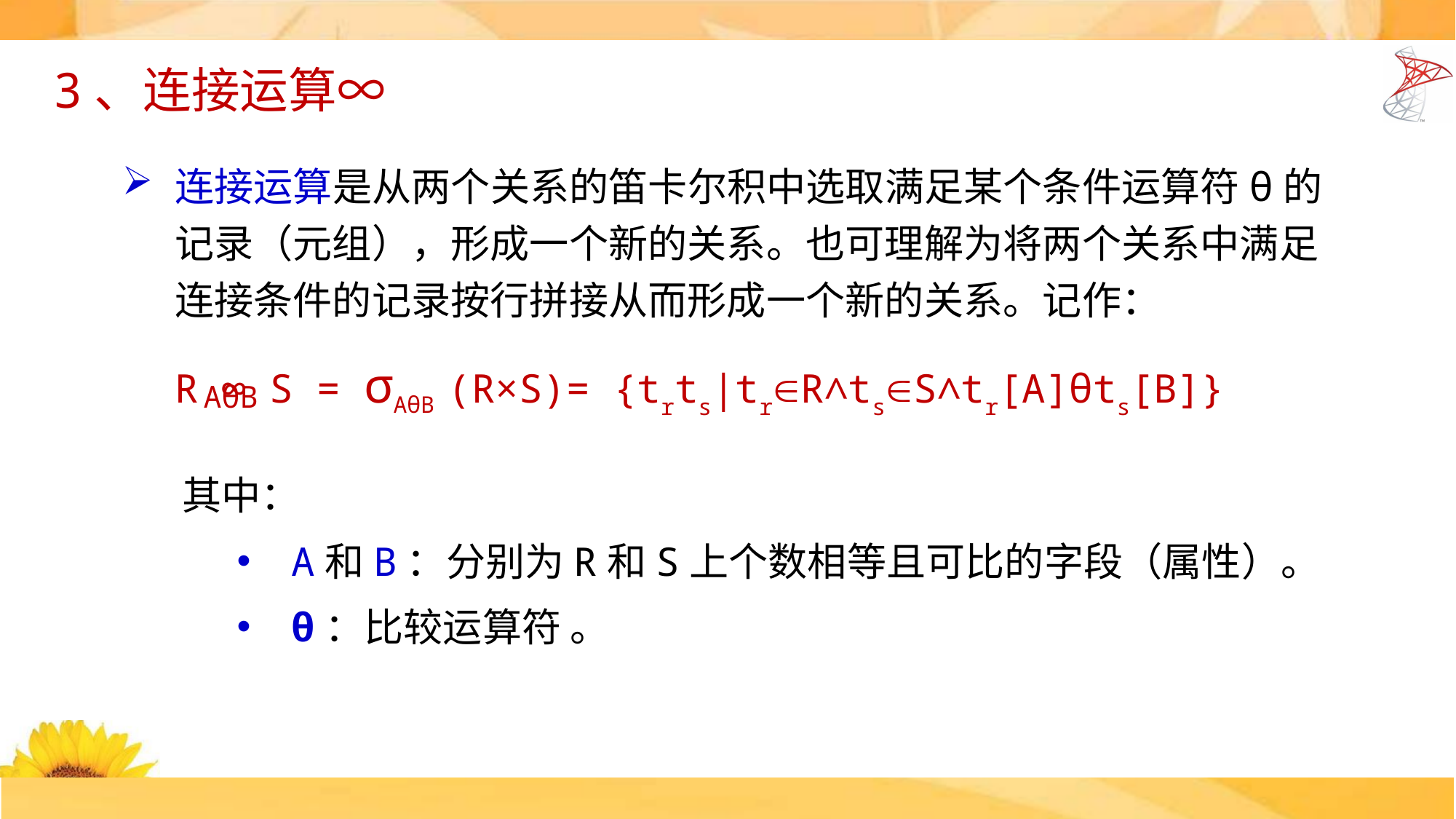

3、连接运算∞
连接运算是从两个关系的笛卡尔积中选取满足某个条件运算符θ的记录（元组），形成一个新的关系。也可理解为将两个关系中满足连接条件的记录按行拼接从而形成一个新的关系。记作：
R ∞ S = σAθB (R×S)= {trts|tr∈R∧ts∈S∧tr[A]θts[B]}
AθB
其中：
A和B：分别为R和S上个数相等且可比的字段（属性）。
θ：比较运算符 。